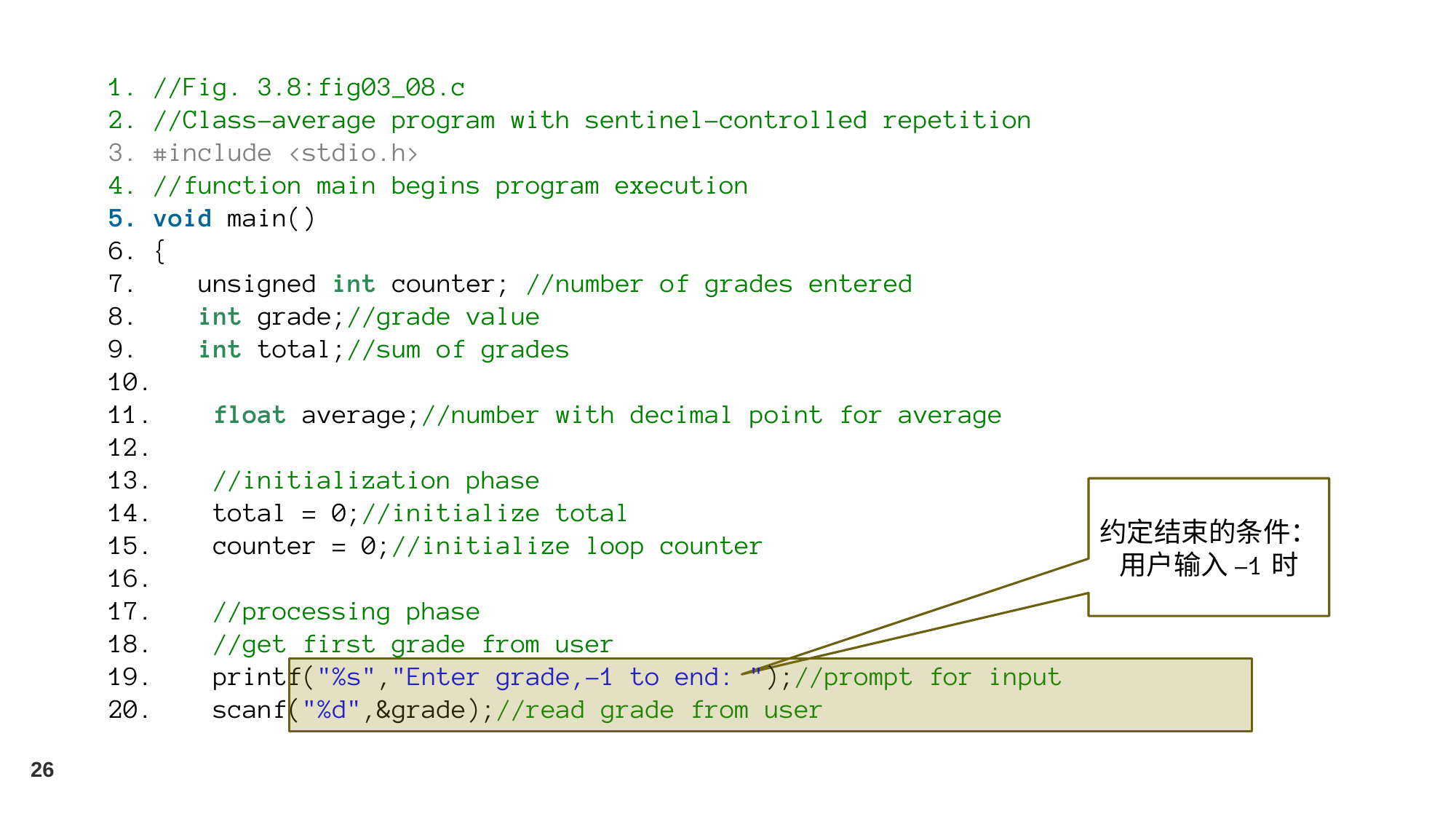

//Fig. 3.8:fig03_08.c
 //Class-average program with sentinel-controlled repetition
 #include <stdio.h>
 //function main begins program execution
 void main()
 {
    unsigned int counter; //number of grades entered
    int grade;//grade value
    int total;//sum of grades

    float average;//number with decimal point for average

    //initialization phase
    total = 0;//initialize total
    counter = 0;//initialize loop counter

    //processing phase
    //get first grade from user
    printf("%s","Enter grade,-1 to end: ");//prompt for input
    scanf("%d",&grade);//read grade from user
约定结束的条件：用户输入-1时

26